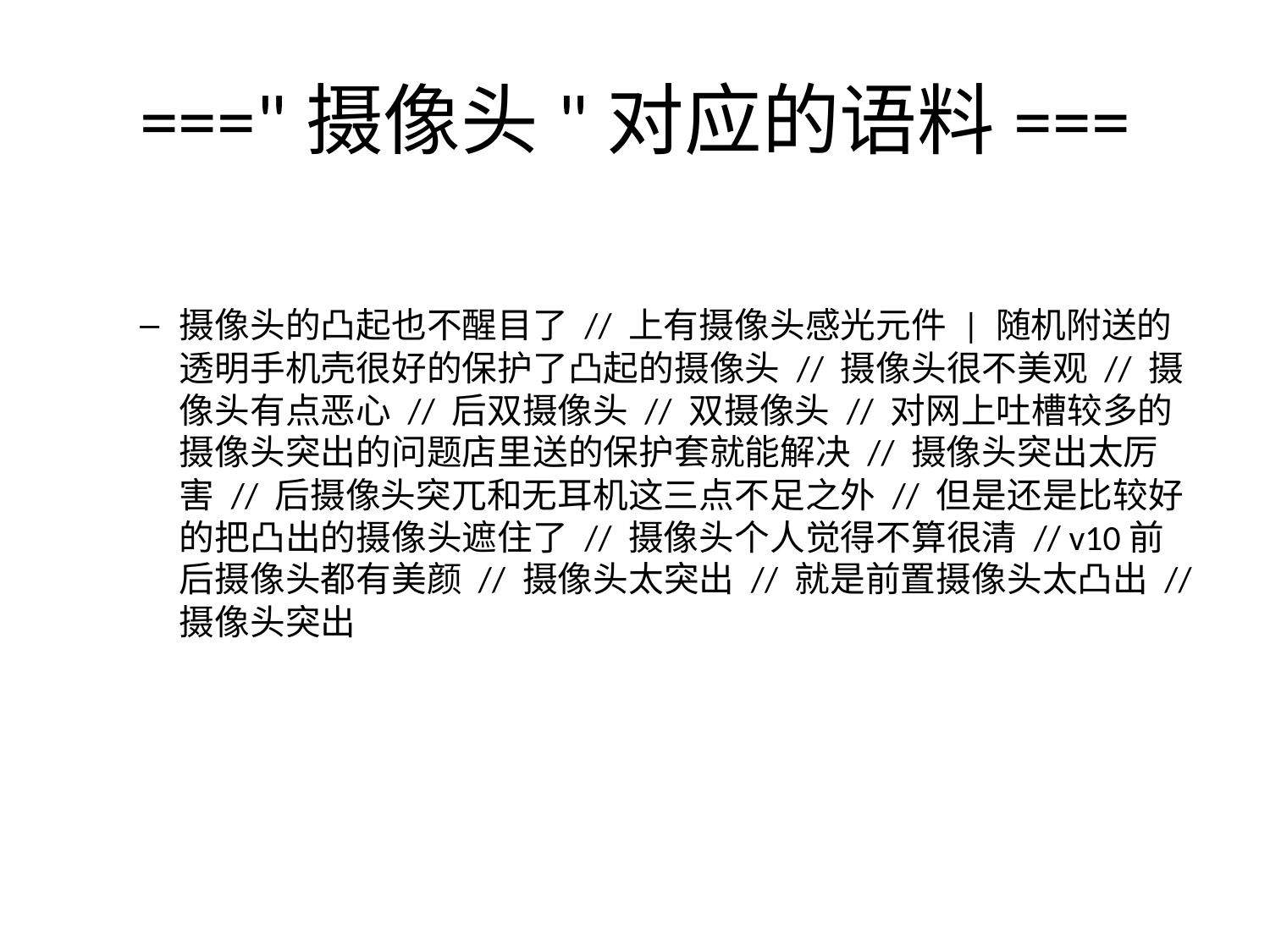

# ==="摄像头"对应的语料===

摄像头的凸起也不醒目了 // 上有摄像头感光元件 | 随机附送的透明手机壳很好的保护了凸起的摄像头 // 摄像头很不美观 // 摄像头有点恶心 // 后双摄像头 // 双摄像头 // 对网上吐槽较多的摄像头突出的问题店里送的保护套就能解决 // 摄像头突出太厉害 // 后摄像头突兀和无耳机这三点不足之外 // 但是还是比较好的把凸出的摄像头遮住了 // 摄像头个人觉得不算很清 // v10前后摄像头都有美颜 // 摄像头太突出 // 就是前置摄像头太凸出 // 摄像头突出